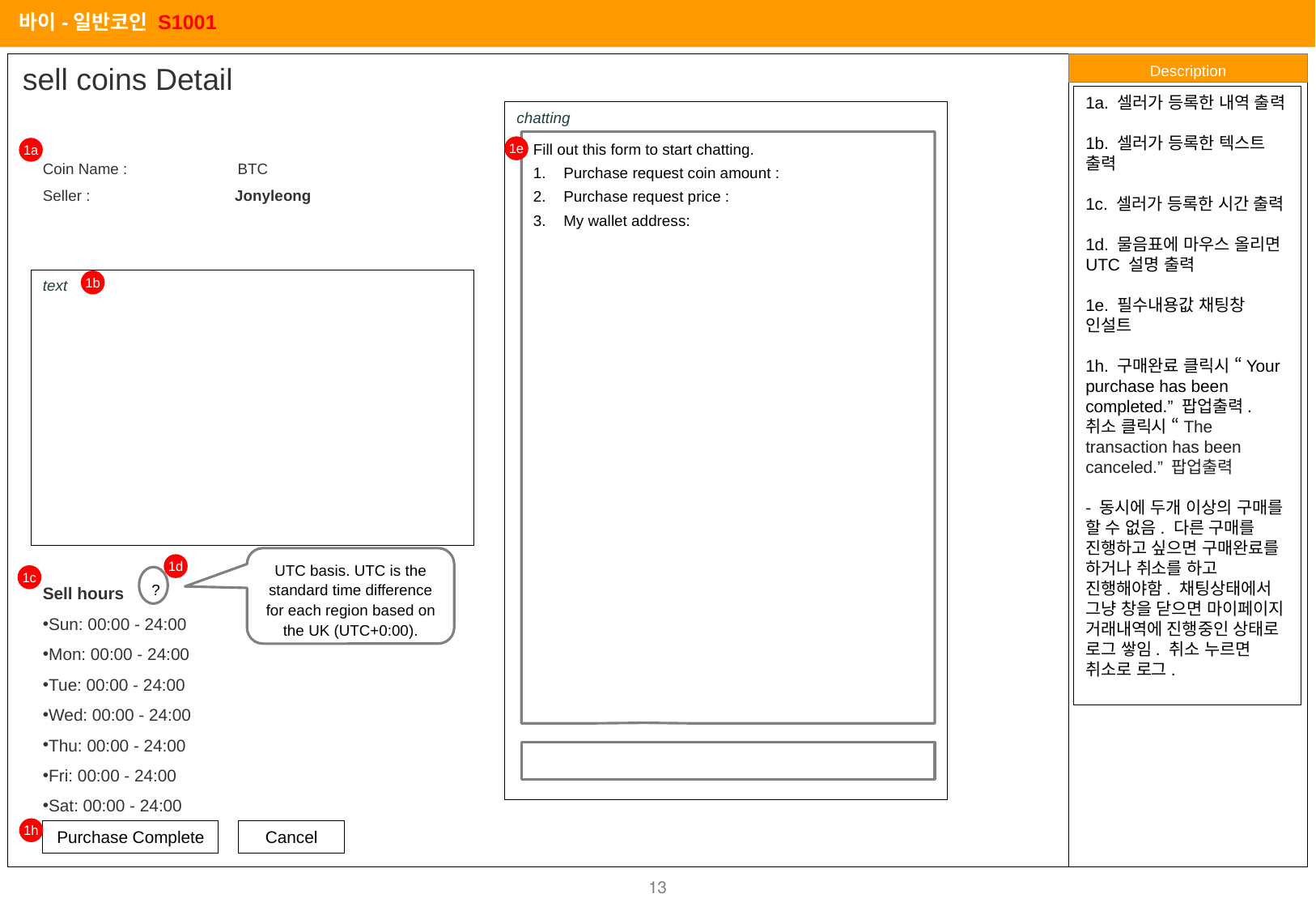

바이-일반코인 S1001
sell coins Detail
1a. 셀러가 등록한 내역 출력

1b. 셀러가 등록한 텍스트 출력

1c. 셀러가 등록한 시간 출력

1d. 물음표에 마우스 올리면 UTC 설명 출력

1e. 필수내용값 채팅창 인설트

1h. 구매완료 클릭시 “Your purchase has been completed.” 팝업출력. 취소 클릭시 “The transaction has been canceled.” 팝업출력

- 동시에 두개 이상의 구매를 할 수 없음. 다른 구매를 진행하고 싶으면 구매완료를 하거나 취소를 하고 진행해야함. 채팅상태에서 그냥 창을 닫으면 마이페이지 거래내역에 진행중인 상태로 로그 쌓임. 취소 누르면 취소로 로그.

chatting
Fill out this form to start chatting.
Purchase request coin amount :
Purchase request price :
My wallet address:
1e
1a
Coin Name :                          BTC
Seller :                                  Jonyleong
text
1b
UTC basis. UTC is the standard time difference for each region based on the UK (UTC+0:00).
1d
1c
Sell hours
Sun: 00:00 - 24:00
Mon: 00:00 - 24:00
Tue: 00:00 - 24:00
Wed: 00:00 - 24:00
Thu: 00:00 - 24:00
Fri: 00:00 - 24:00
Sat: 00:00 - 24:00
?

1h
Purchase Complete
Cancel